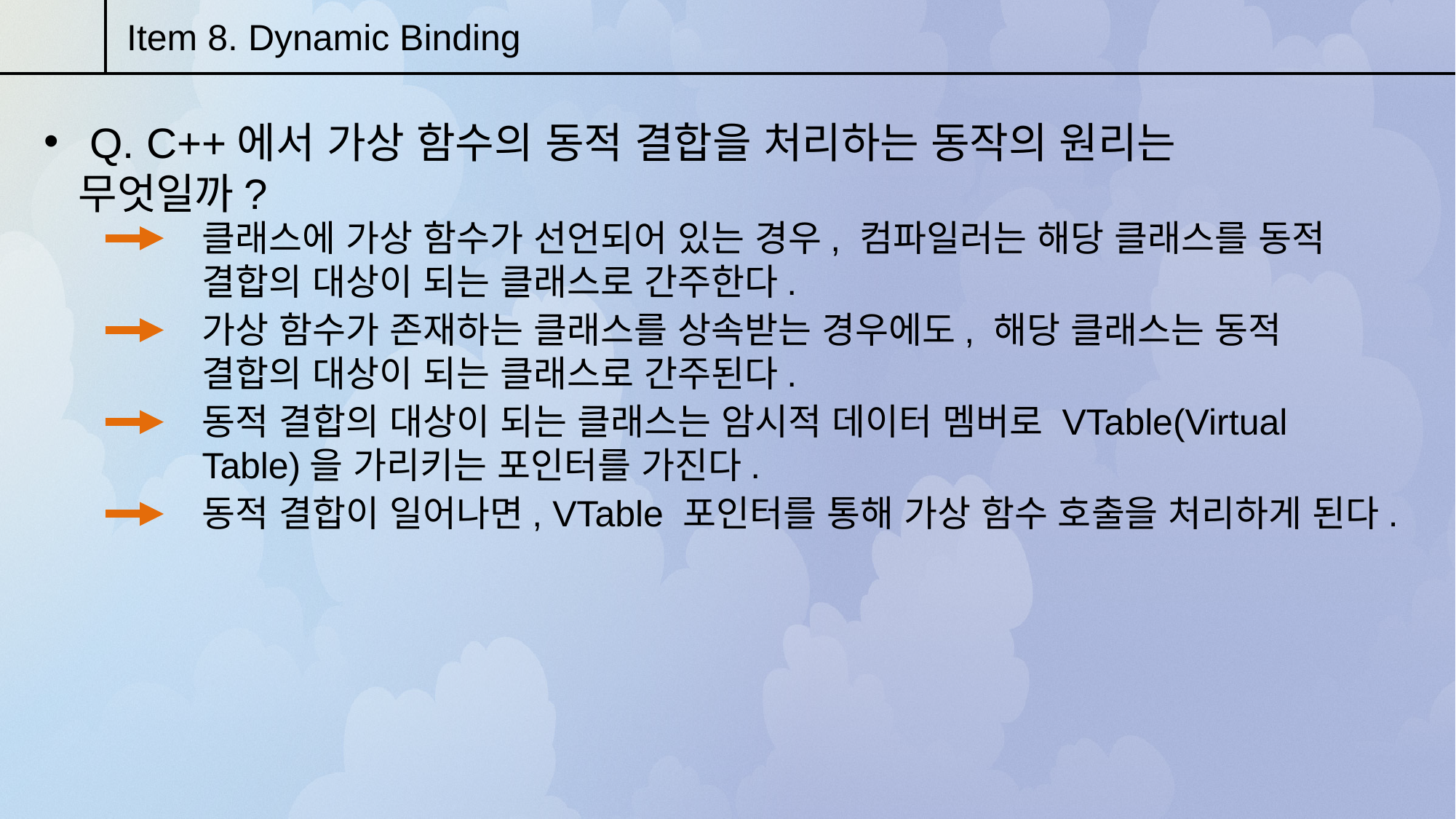

Item 8. Dynamic Binding
 Q. C++에서 가상 함수의 동적 결합을 처리하는 동작의 원리는 무엇일까?
클래스에 가상 함수가 선언되어 있는 경우, 컴파일러는 해당 클래스를 동적 결합의 대상이 되는 클래스로 간주한다.
가상 함수가 존재하는 클래스를 상속받는 경우에도, 해당 클래스는 동적 결합의 대상이 되는 클래스로 간주된다.
동적 결합의 대상이 되는 클래스는 암시적 데이터 멤버로 VTable(Virtual Table)을 가리키는 포인터를 가진다.
동적 결합이 일어나면, VTable 포인터를 통해 가상 함수 호출을 처리하게 된다.